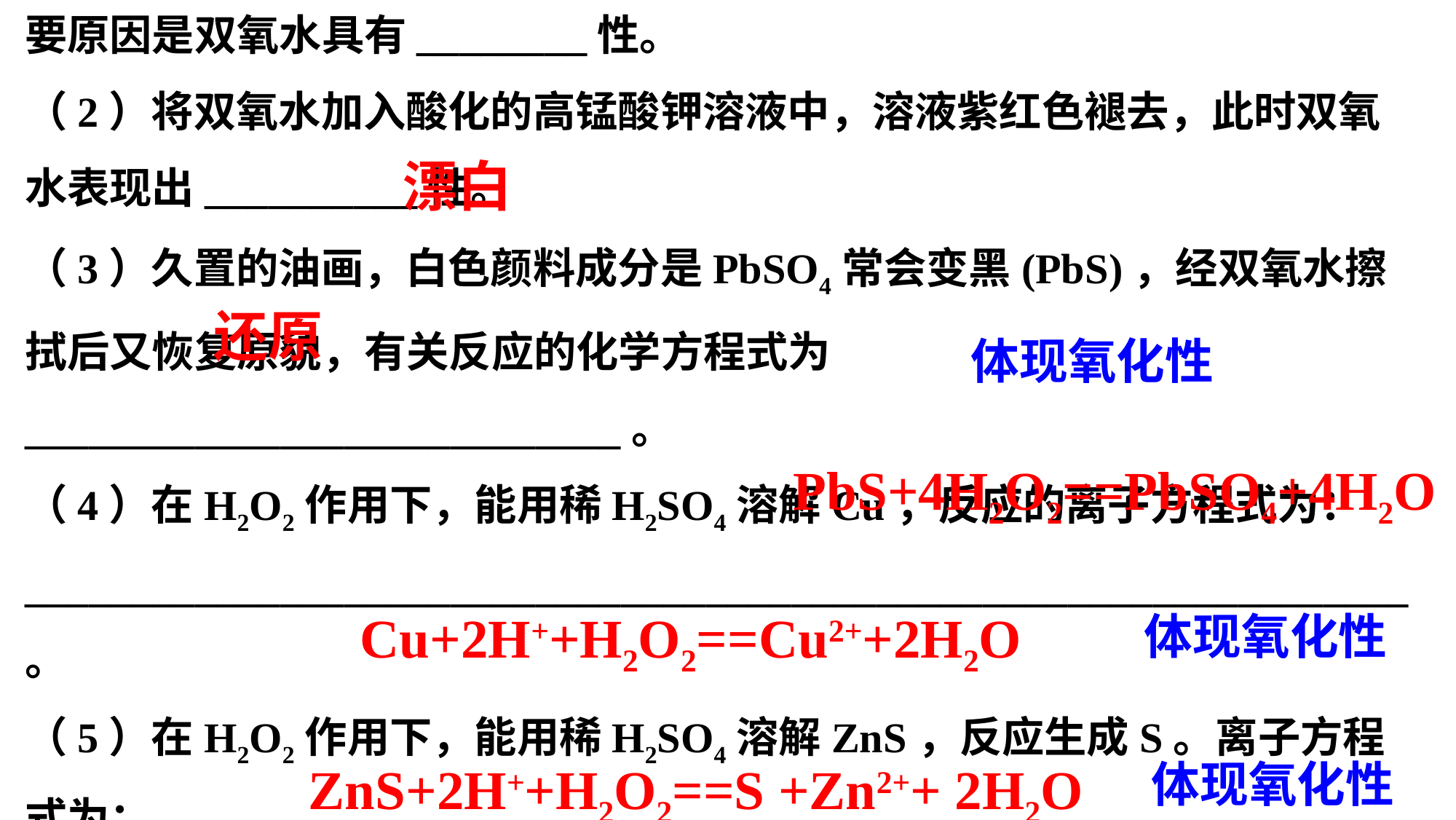

【例题1】过氧化氢(H2O2)的水溶液俗名双氧水，医疗上可作外科消毒剂。
（1）向含有酚酞的NaOH溶液中滴加双氧水，溶液由红色褪至无色，主要原因是双氧水具有________性。
（2）将双氧水加入酸化的高锰酸钾溶液中，溶液紫红色褪去，此时双氧水表现出__________性。
（3）久置的油画，白色颜料成分是PbSO4常会变黑(PbS)，经双氧水擦拭后又恢复原貌，有关反应的化学方程式为____________________________。
（4）在H2O2作用下，能用稀H2SO4溶解Cu，反应的离子方程式为：
_________________________________________________________________。
（5）在H2O2作用下，能用稀H2SO4溶解ZnS，反应生成S。离子方程式为：
_________________________________________________________________。
漂白
还原
体现氧化性
PbS+4H2O2==PbSO4+4H2O
Cu+2H++H2O2==Cu2++2H2O
体现氧化性
ZnS+2H++H2O2==S +Zn2++ 2H2O
体现氧化性